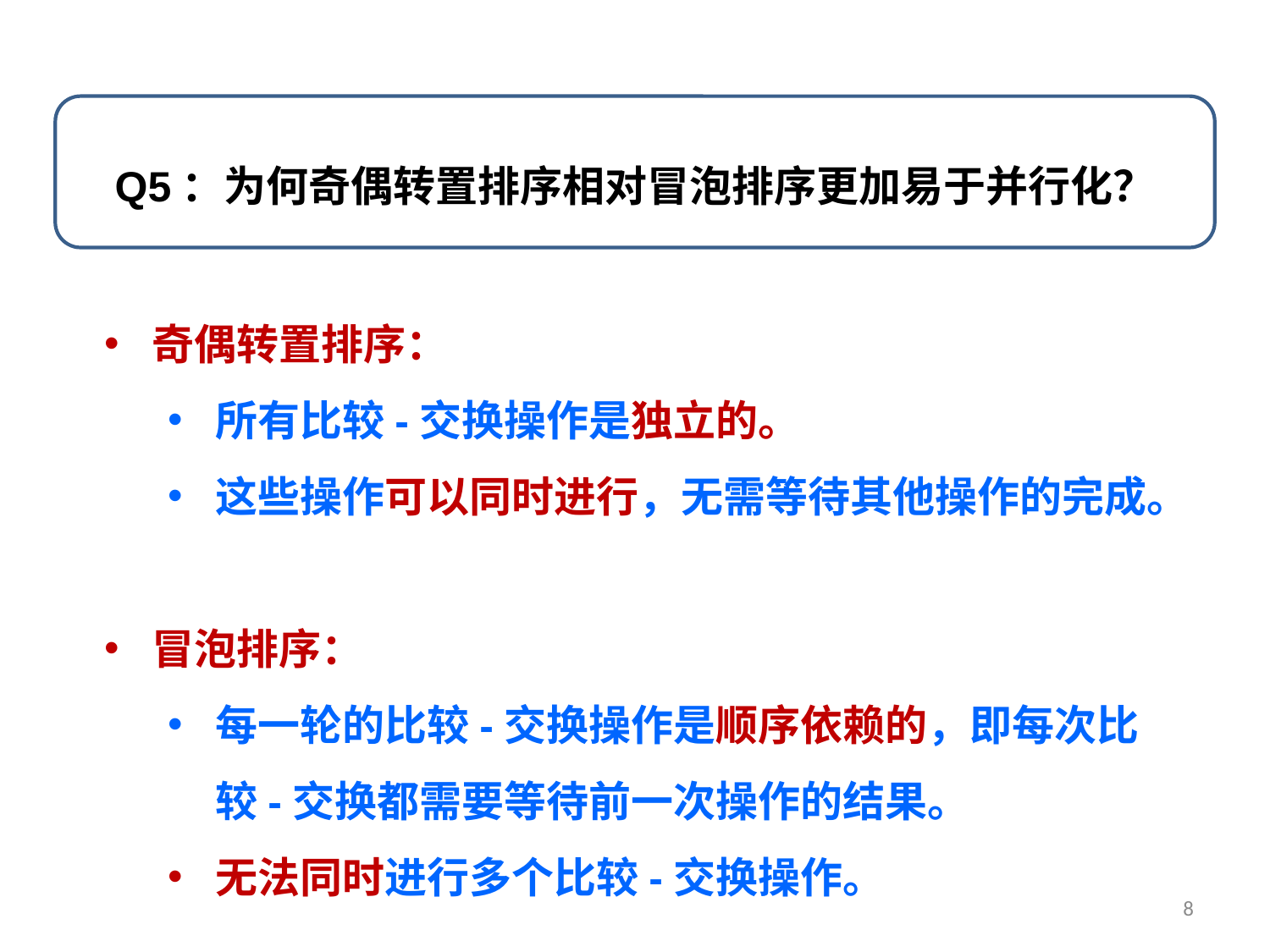

Q5：为何奇偶转置排序相对冒泡排序更加易于并行化？
奇偶转置排序：
所有比较-交换操作是独立的。
这些操作可以同时进行，无需等待其他操作的完成。

冒泡排序：
每一轮的比较-交换操作是顺序依赖的，即每次比较-交换都需要等待前一次操作的结果。
无法同时进行多个比较-交换操作。
8